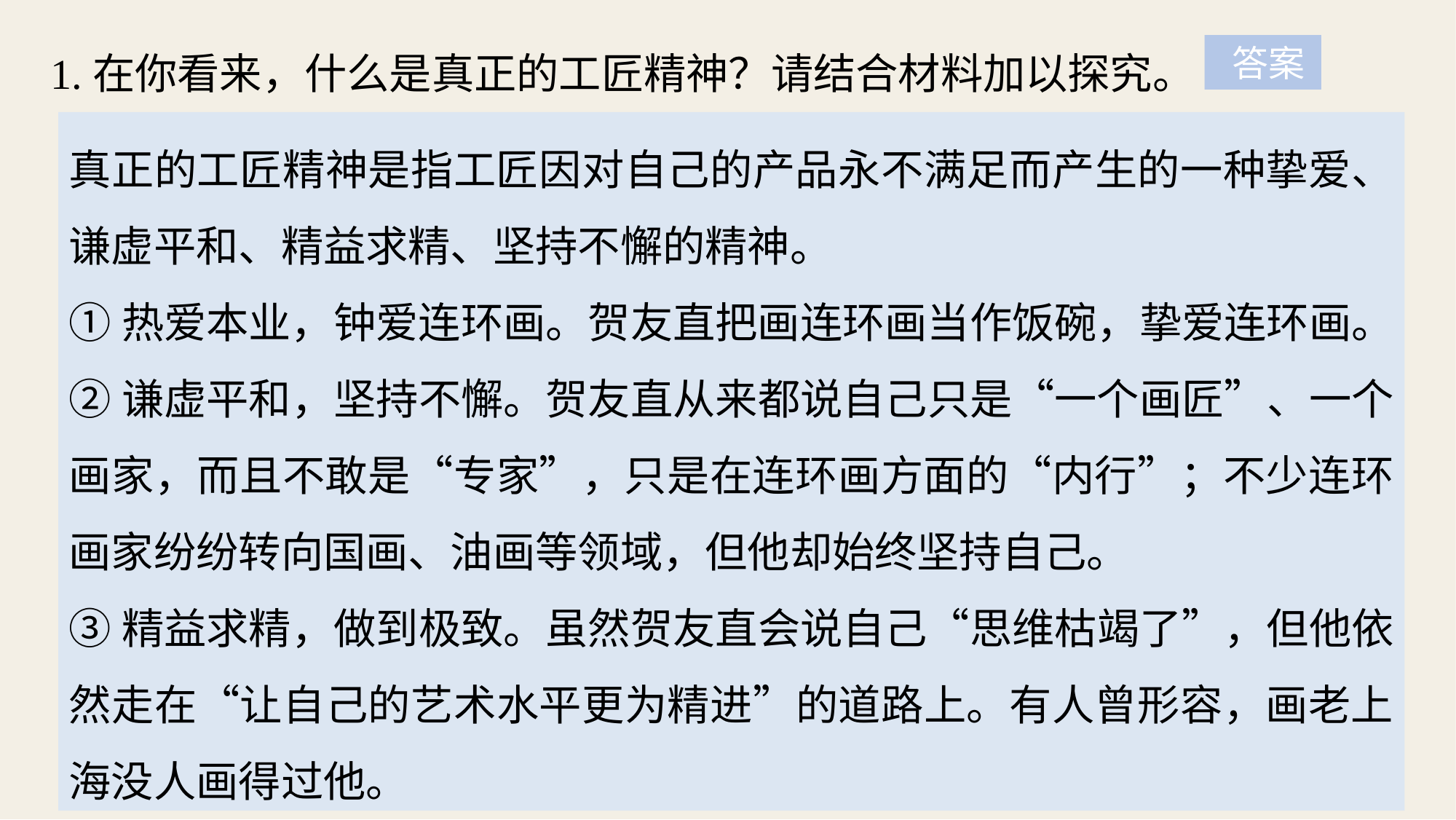

1.在你看来，什么是真正的工匠精神？请结合材料加以探究。
 答案
真正的工匠精神是指工匠因对自己的产品永不满足而产生的一种挚爱、谦虚平和、精益求精、坚持不懈的精神。
①热爱本业，钟爱连环画。贺友直把画连环画当作饭碗，挚爱连环画。
②谦虚平和，坚持不懈。贺友直从来都说自己只是“一个画匠”、一个画家，而且不敢是“专家”，只是在连环画方面的“内行”；不少连环画家纷纷转向国画、油画等领域，但他却始终坚持自己。
③精益求精，做到极致。虽然贺友直会说自己“思维枯竭了”，但他依然走在“让自己的艺术水平更为精进”的道路上。有人曾形容，画老上海没人画得过他。